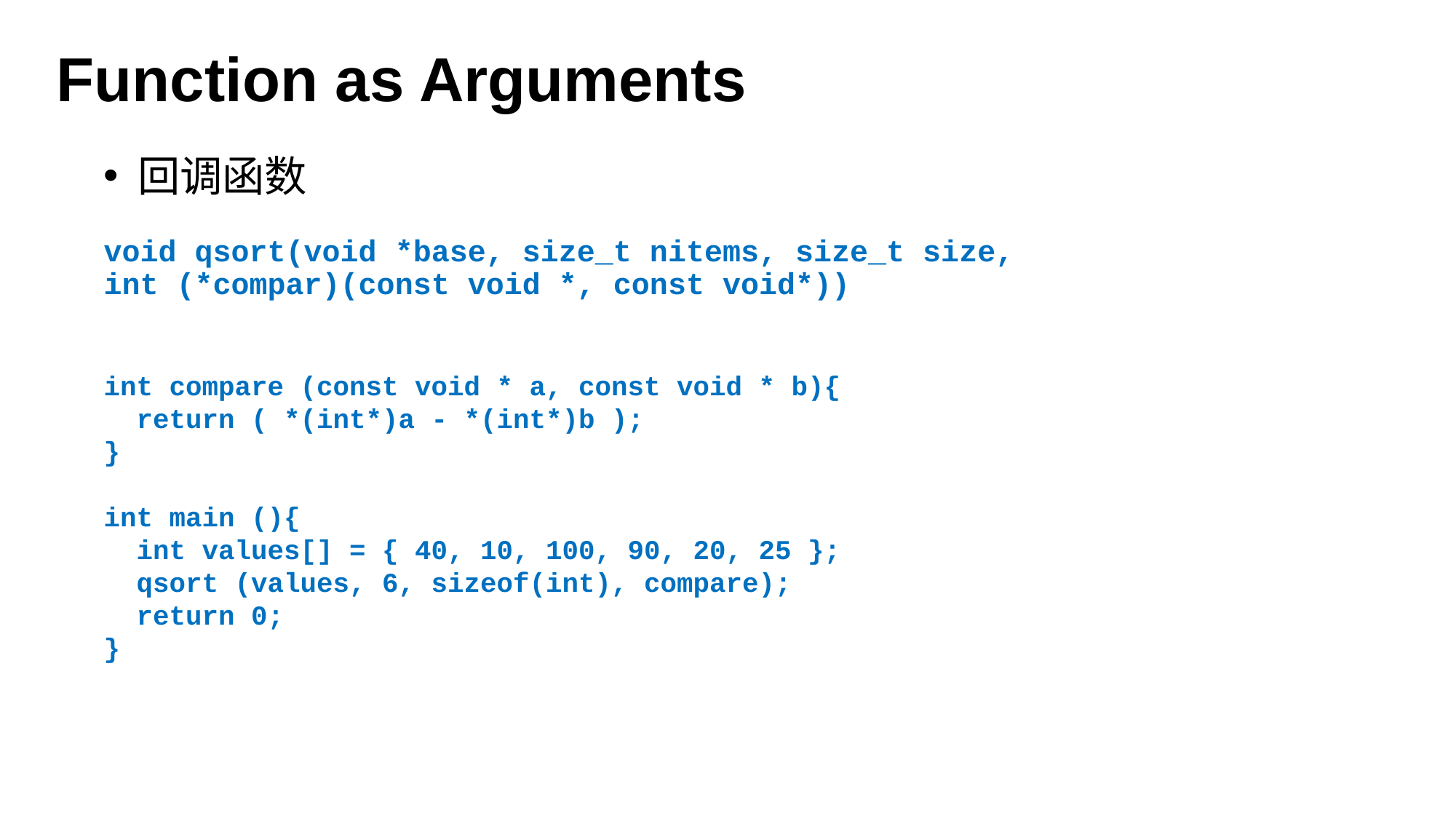

# Function as Arguments
回调函数
void qsort(void *base, size_t nitems, size_t size,
int (*compar)(const void *, const void*))
int compare (const void * a, const void * b){
  return ( *(int*)a - *(int*)b );
}

int main (){
  int values[] = { 40, 10, 100, 90, 20, 25 };
  qsort (values, 6, sizeof(int), compare);
  return 0;
}